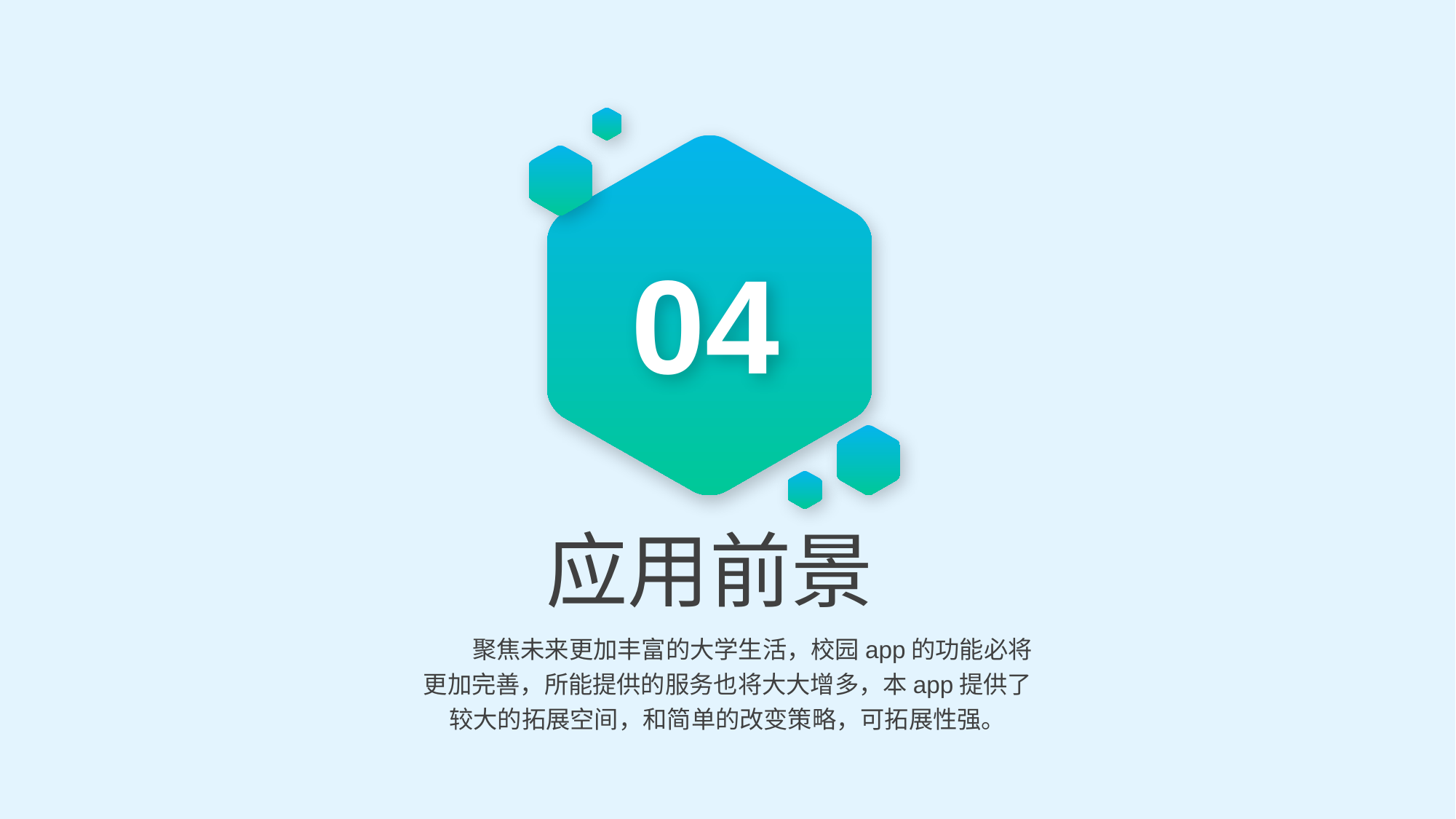

04

应用前景
        聚焦未来更加丰富的大学生活，校园app的功能必将更加完善，所能提供的服务也将大大增多，本app提供了较大的拓展空间，和简单的改变策略，可拓展性强。